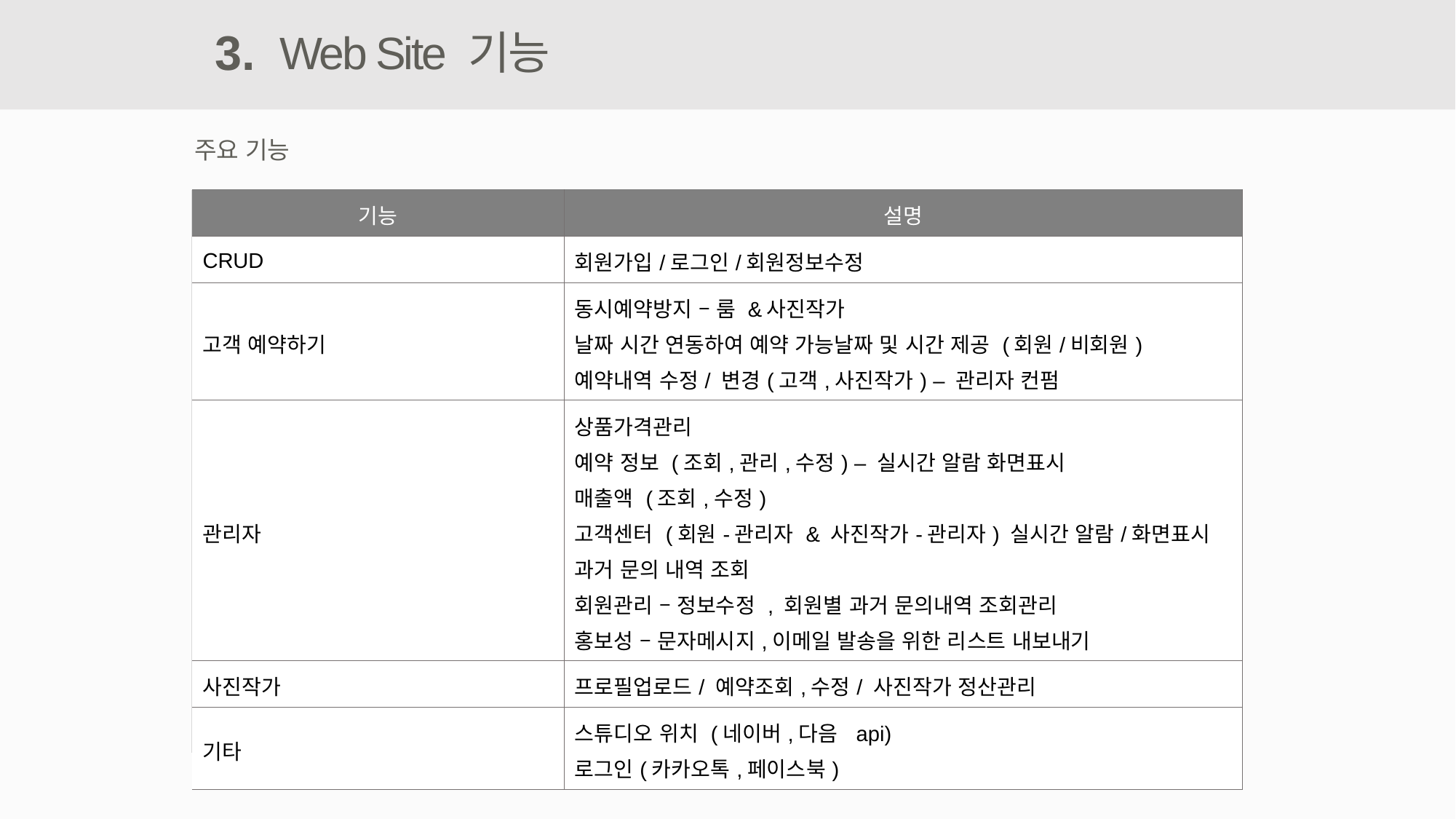

3.
Web Site 기능
주요 기능
| 기능 | 설명 |
| --- | --- |
| CRUD | 회원가입/로그인/회원정보수정 |
| 고객 예약하기 | 동시예약방지 – 룸 &사진작가 날짜 시간 연동하여 예약 가능날짜 및 시간 제공 (회원/비회원) 예약내역 수정/ 변경(고객,사진작가) – 관리자 컨펌 |
| 관리자 | 상품가격관리 예약 정보 (조회,관리,수정) – 실시간 알람 화면표시 매출액 (조회,수정) 고객센터 (회원-관리자 & 사진작가-관리자) 실시간 알람/화면표시 과거 문의 내역 조회 회원관리 – 정보수정 , 회원별 과거 문의내역 조회관리 홍보성 – 문자메시지,이메일 발송을 위한 리스트 내보내기 |
| 사진작가 | 프로필업로드/ 예약조회,수정/ 사진작가 정산관리 |
| 기타 | 스튜디오 위치 (네이버,다음 api) 로그인(카카오톡,페이스북) |